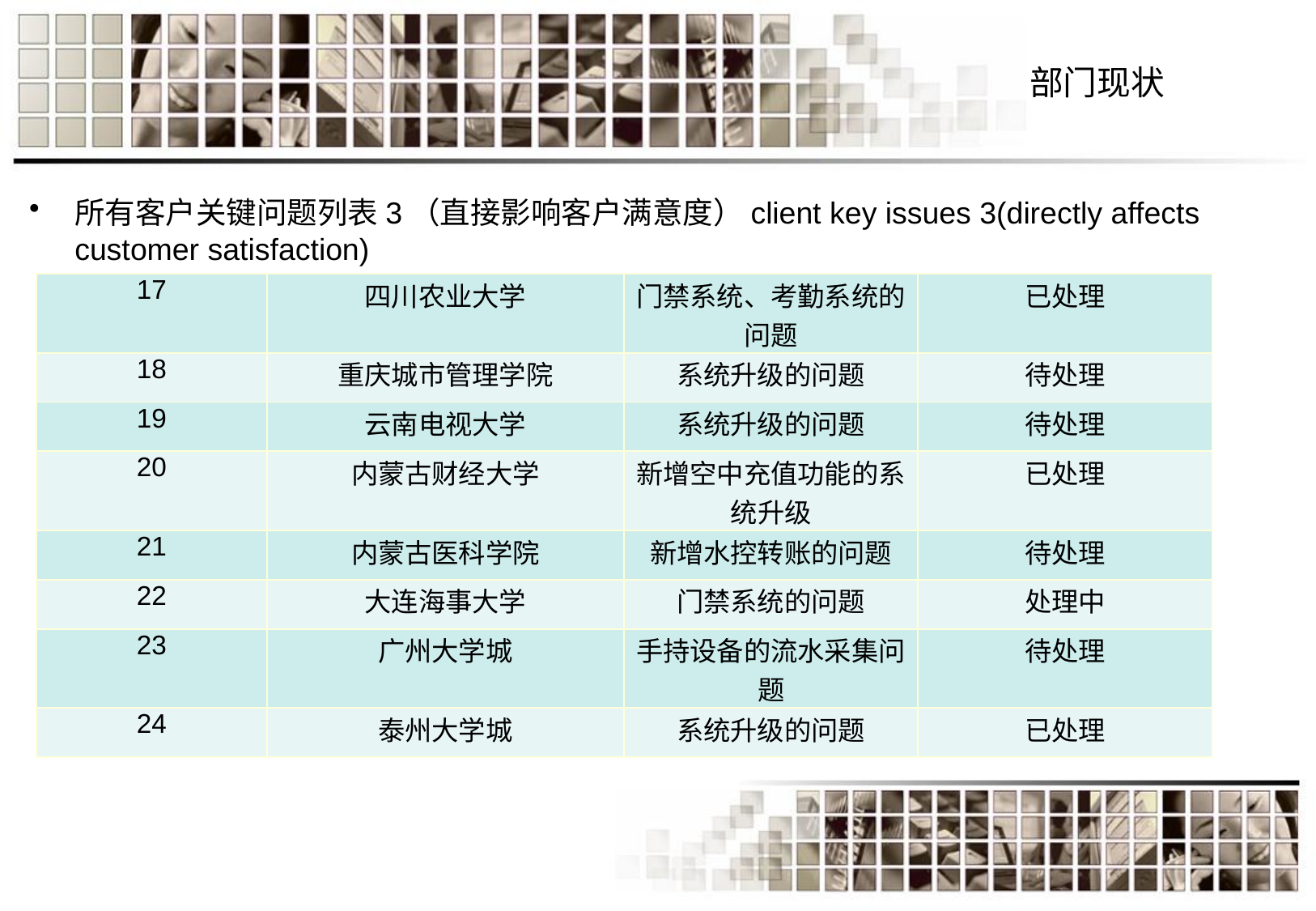

# 部门现状
所有客户关键问题列表3（直接影响客户满意度）client key issues 3(directly affects customer satisfaction)

| 17 | 四川农业大学 | 门禁系统、考勤系统的问题 | 已处理 |
| --- | --- | --- | --- |
| 18 | 重庆城市管理学院 | 系统升级的问题 | 待处理 |
| 19 | 云南电视大学 | 系统升级的问题 | 待处理 |
| 20 | 内蒙古财经大学 | 新增空中充值功能的系统升级 | 已处理 |
| 21 | 内蒙古医科学院 | 新增水控转账的问题 | 待处理 |
| 22 | 大连海事大学 | 门禁系统的问题 | 处理中 |
| 23 | 广州大学城 | 手持设备的流水采集问题 | 待处理 |
| 24 | 泰州大学城 | 系统升级的问题 | 已处理 |